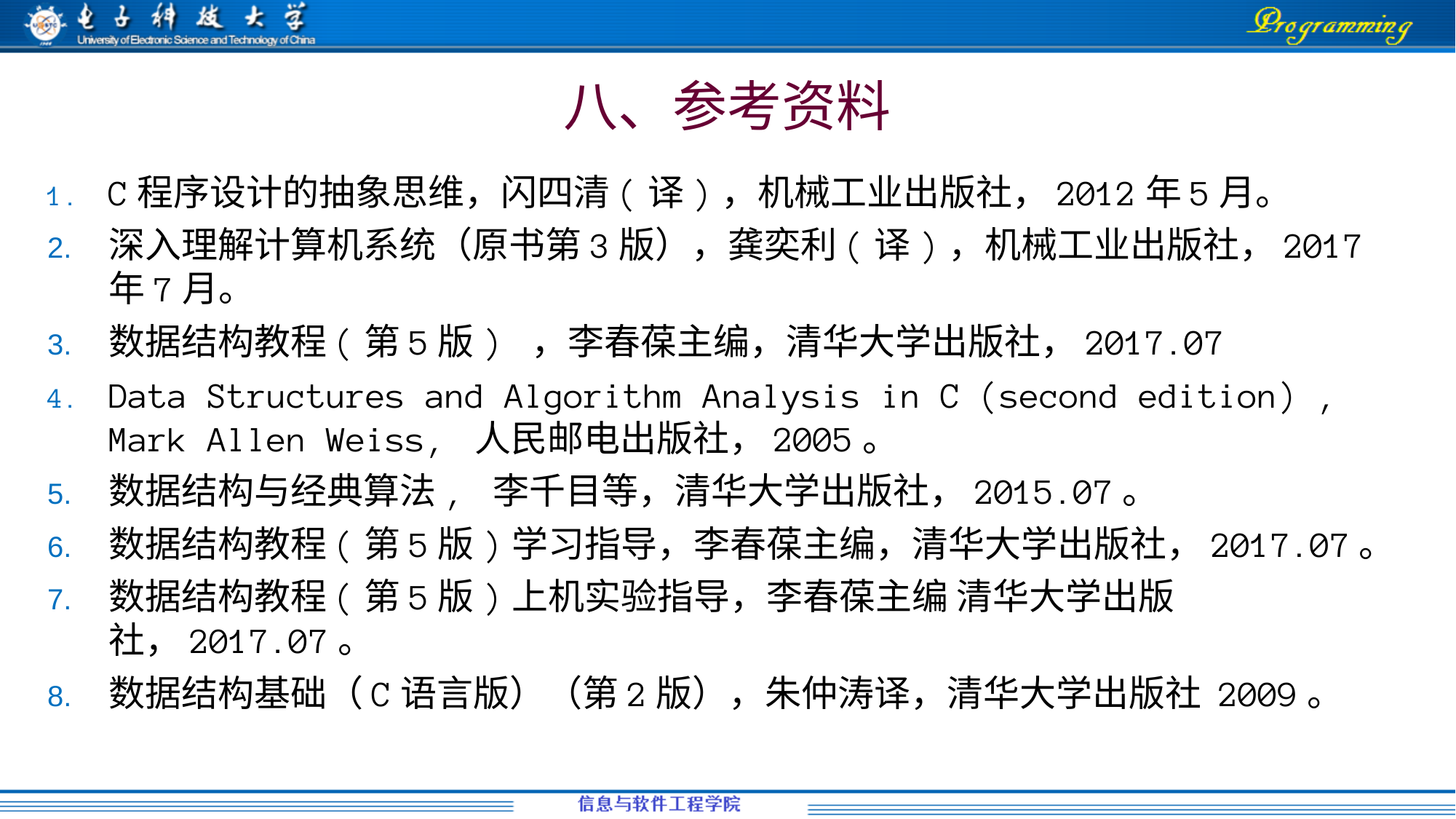

# 八、参考资料
C程序设计的抽象思维，闪四清(译)，机械工业出版社，2012年5月。
深入理解计算机系统（原书第3版），龚奕利(译)，机械工业出版社，2017年7月。
数据结构教程(第5版) ，李春葆主编，清华大学出版社，2017.07
Data Structures and Algorithm Analysis in C (second edition) , Mark Allen Weiss, 人民邮电出版社，2005。
数据结构与经典算法, 李千目等，清华大学出版社，2015.07。
数据结构教程(第5版)学习指导，李春葆主编，清华大学出版社，2017.07。
数据结构教程(第5版)上机实验指导，李春葆主编 清华大学出版社，2017.07。
数据结构基础（C语言版）（第2版），朱仲涛译，清华大学出版社 2009。